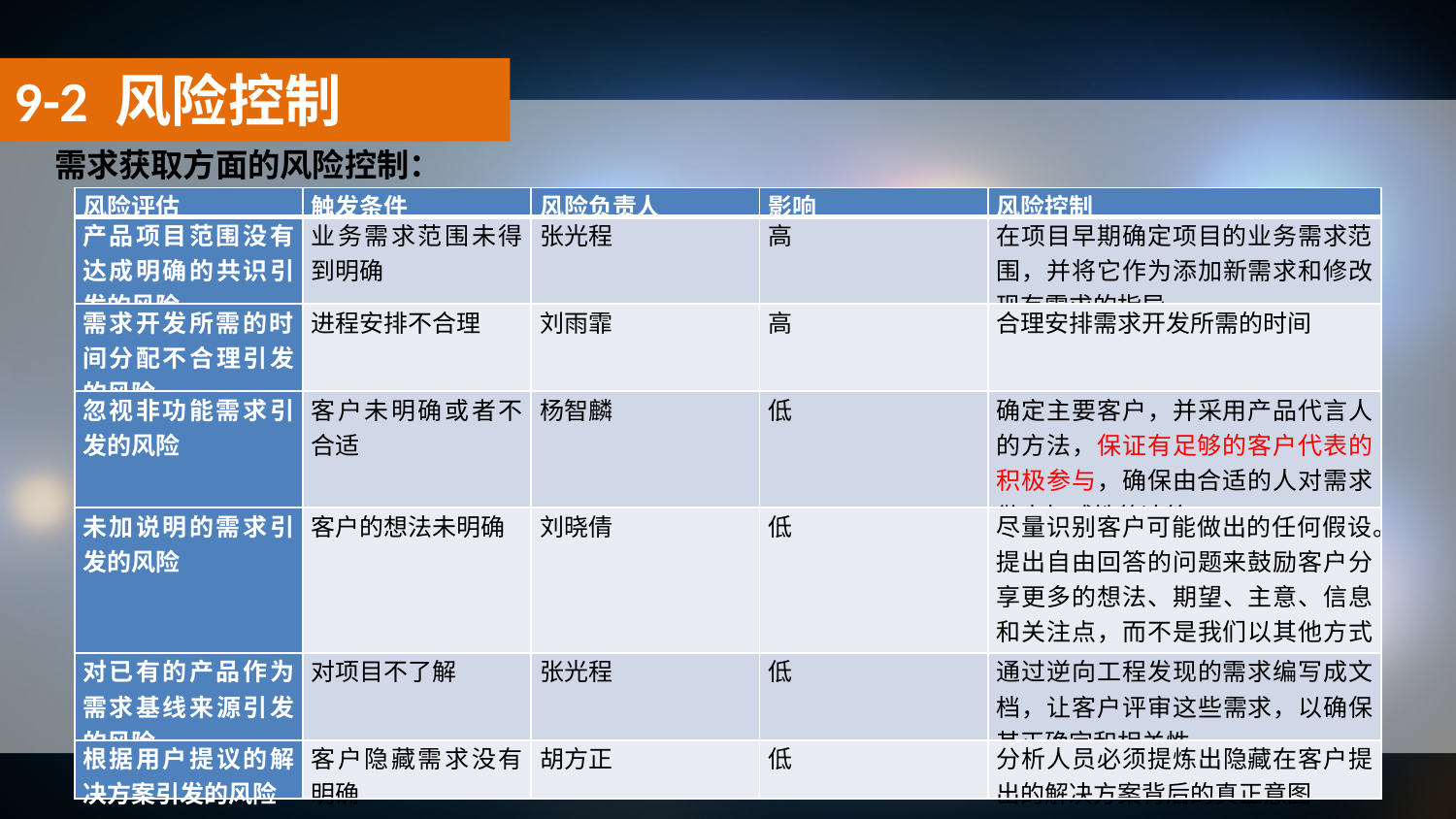

9-2 风险控制

需求获取方面的风险控制：
| 风险评估 | 触发条件 | 风险负责人 | 影响 | 风险控制 |
| --- | --- | --- | --- | --- |
| 产品项目范围没有达成明确的共识引发的风险 | 业务需求范围未得到明确 | 张光程 | 高 | 在项目早期确定项目的业务需求范围，并将它作为添加新需求和修改现有需求的指导 |
| 需求开发所需的时间分配不合理引发的风险 | 进程安排不合理 | 刘雨霏 | 高 | 合理安排需求开发所需的时间 |
| 忽视非功能需求引发的风险 | 客户未明确或者不合适 | 杨智麟 | 低 | 确定主要客户，并采用产品代言人的方法，保证有足够的客户代表的积极参与，确保由合适的人对需求做出权威性的决策 |
| 未加说明的需求引发的风险 | 客户的想法未明确 | 刘晓倩 | 低 | 尽量识别客户可能做出的任何假设。提出自由回答的问题来鼓励客户分享更多的想法、期望、主意、信息和关注点，而不是我们以其他方式所听到的 |
| 对已有的产品作为需求基线来源引发的风险 | 对项目不了解 | 张光程 | 低 | 通过逆向工程发现的需求编写成文档，让客户评审这些需求，以确保其正确定和相关性 |
| 根据用户提议的解决方案引发的风险 | 客户隐藏需求没有明确 | 胡方正 | 低 | 分析人员必须提炼出隐藏在客户提出的解决方案背后的真正意图 |
2018/12/2
45